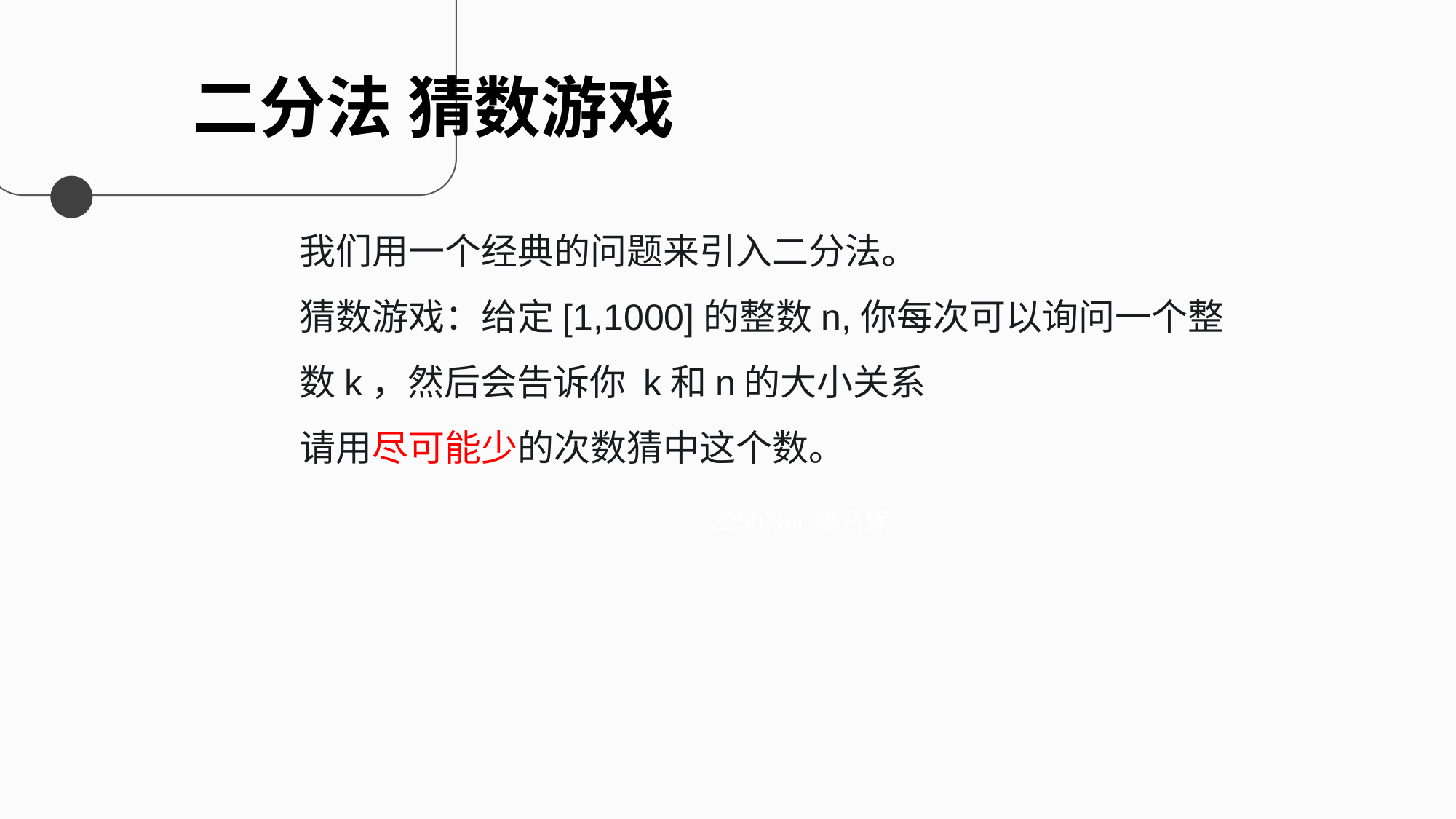

二分法 猜数游戏

我们用一个经典的问题来引入二分法。
猜数游戏：给定[1,1000]的整数n,你每次可以询问一个整数k，然后会告诉你 k和n的大小关系
请用尽可能少的次数猜中这个数。

2250784 姜乃珲